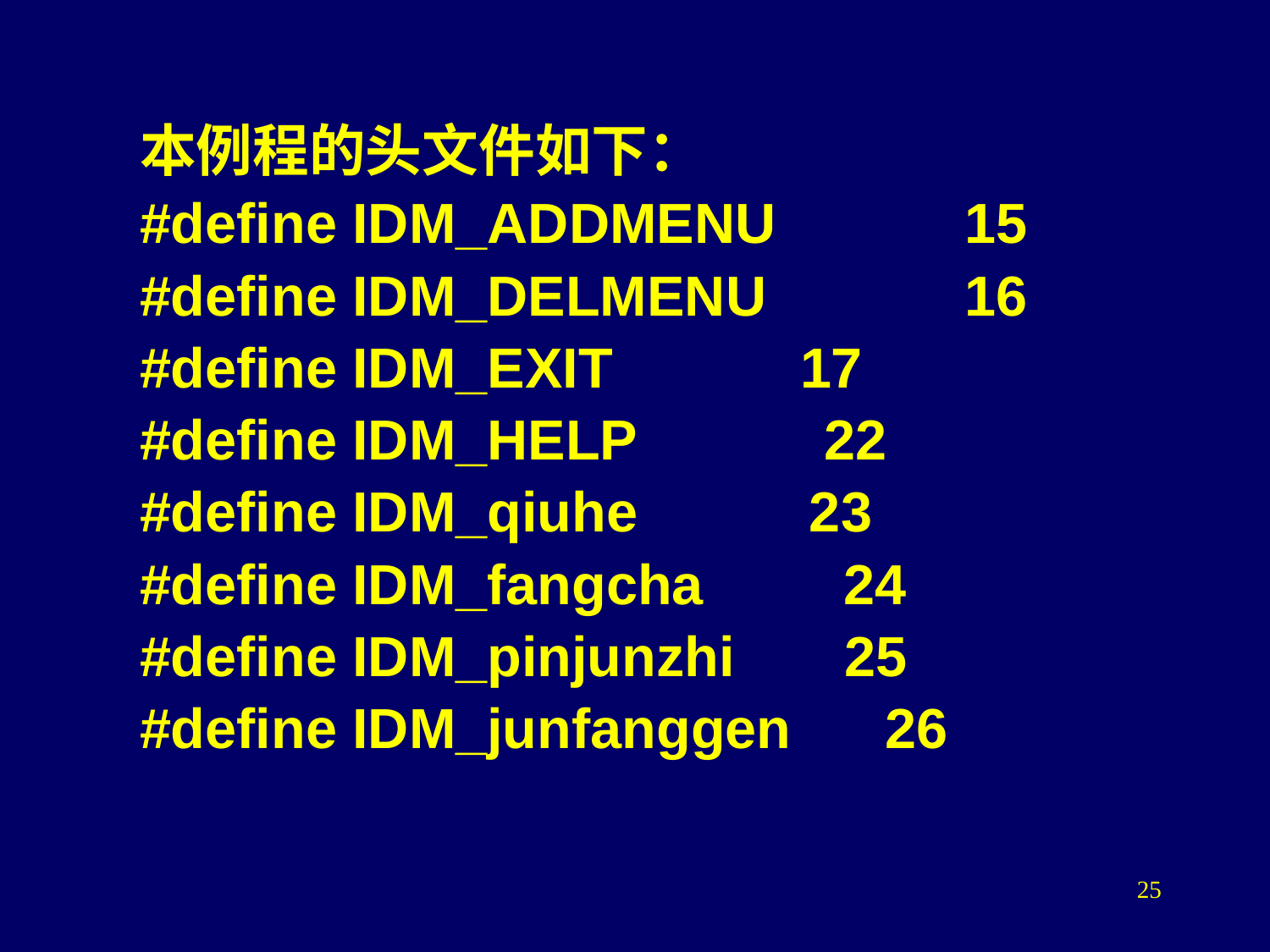

本例程的头文件如下：
#define IDM_ADDMENU		 15
#define IDM_DELMENU		 16
#define IDM_EXIT            17
#define IDM_HELP            22
#define IDM_qiuhe           23
#define IDM_fangcha         24
#define IDM_pinjunzhi       25
#define IDM_junfanggen      26
25